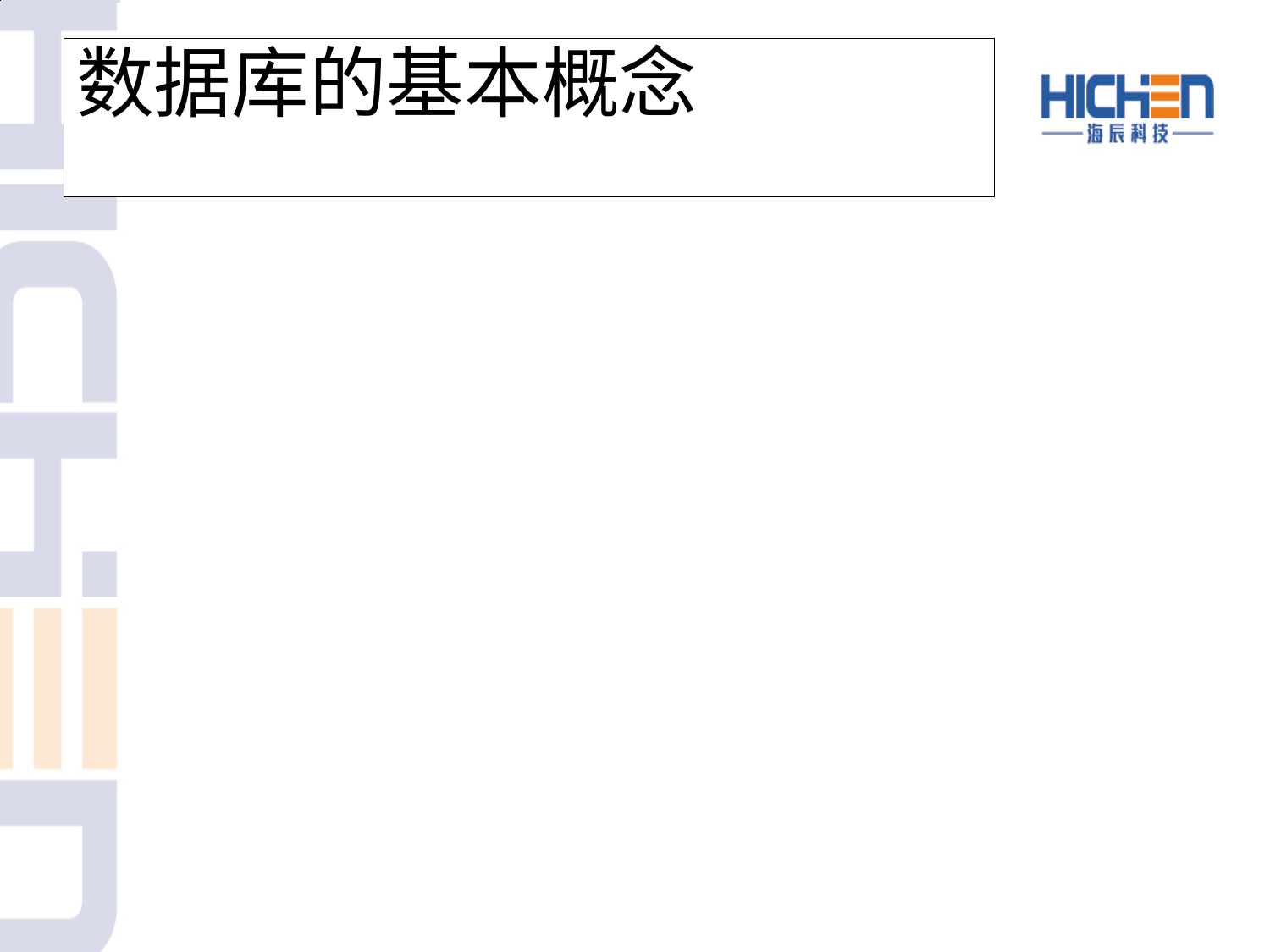

# 数据库的基本概念
问题：
我们讲的学员管理系统，如果计算机关闭后，学员信息放到什么地方
当程序关闭，重新启动计算机，关闭计算机后数据保存在什么地方。
 比如银行、游戏的等级、积分、装备。微信里面的 朋友圈的内容